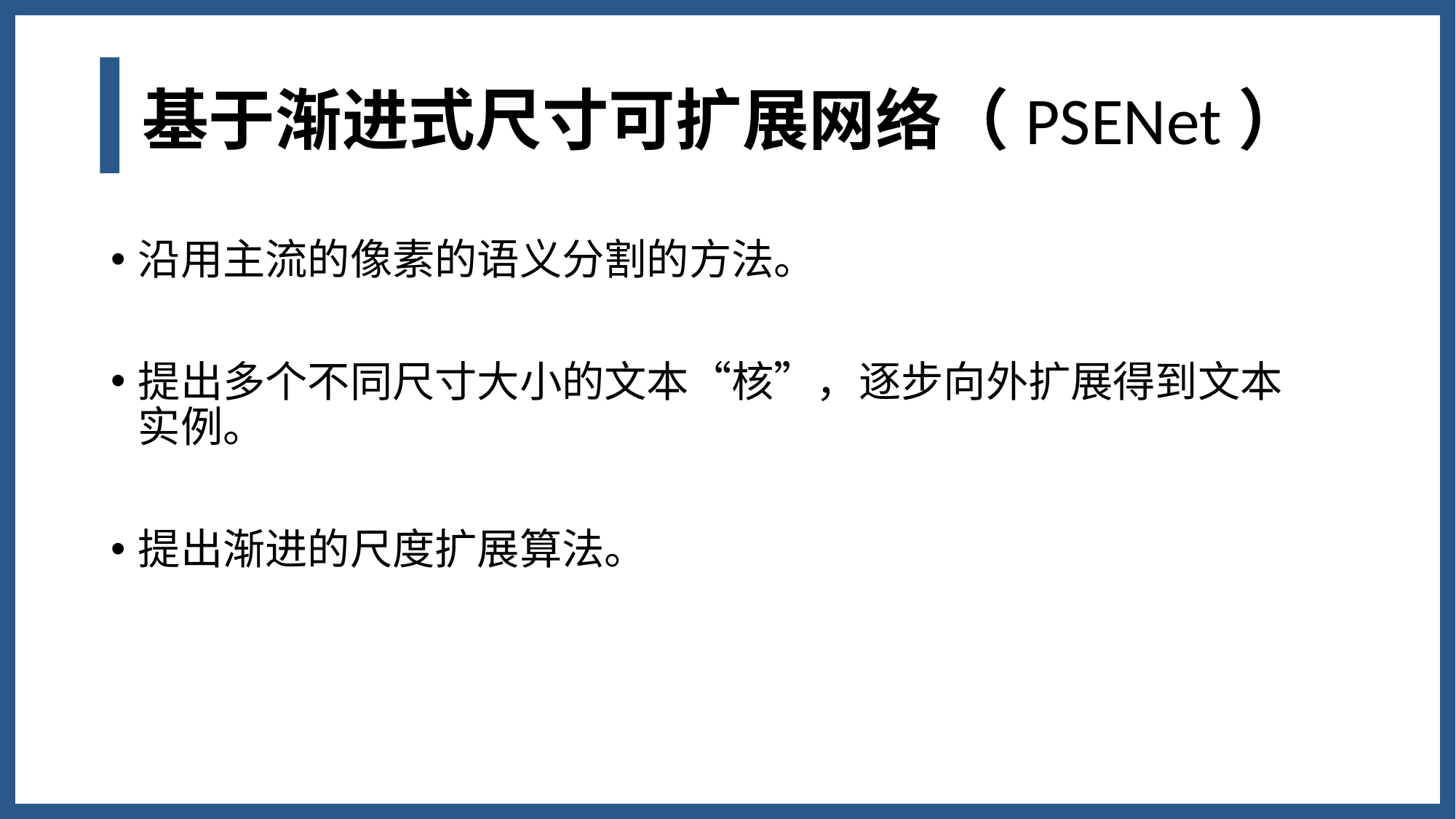

# 基于渐进式尺寸可扩展网络（PSENet）
沿用主流的像素的语义分割的方法。

提出多个不同尺寸大小的文本“核”，逐步向外扩展得到文本实例。

提出渐进的尺度扩展算法。